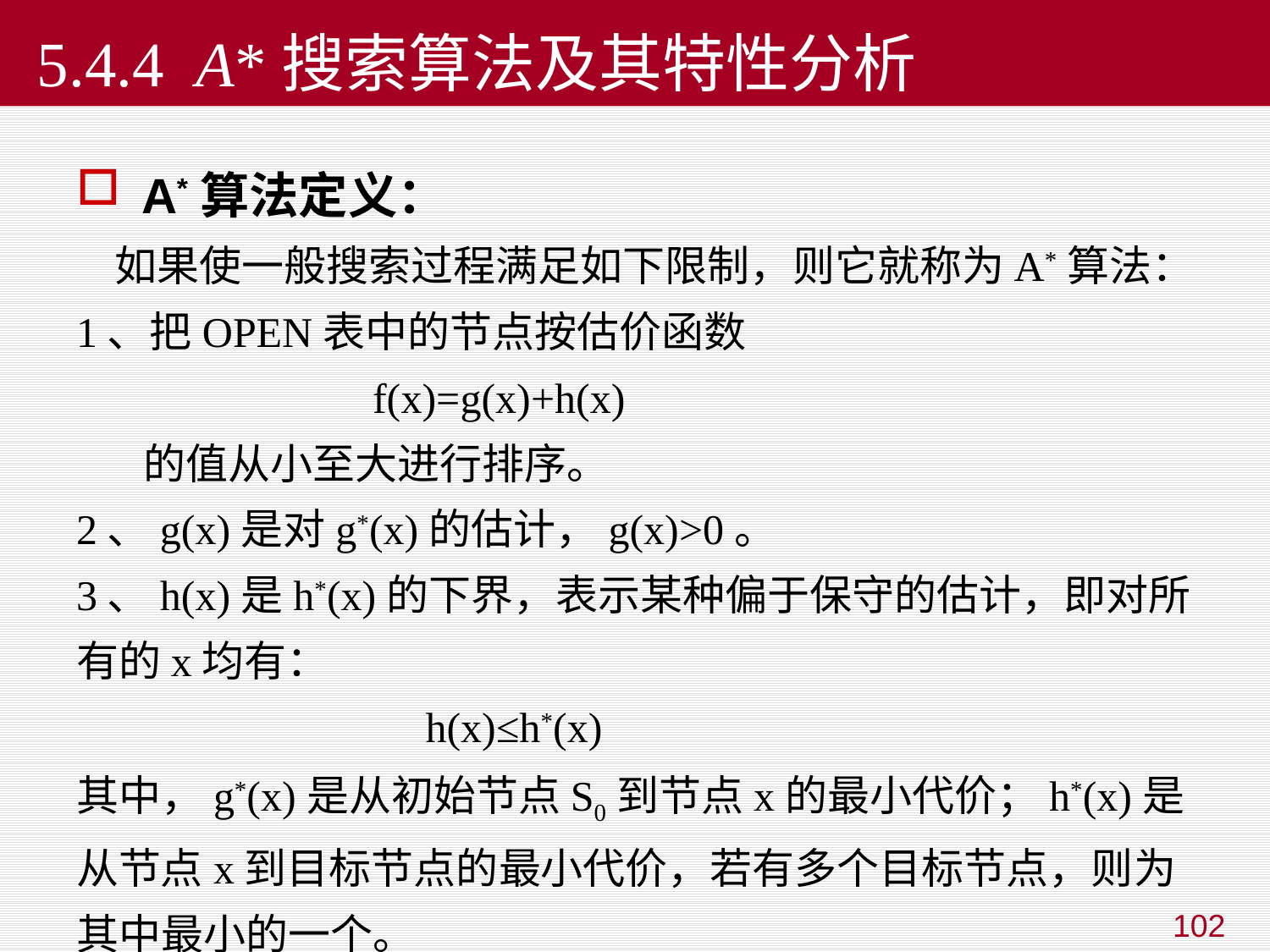

# 5.4.4  A*搜索算法及其特性分析
A*算法定义：
   如果使一般搜索过程满足如下限制，则它就称为A*算法：
1、把OPEN表中的节点按估价函数
                            f(x)=g(x)+h(x)
      的值从小至大进行排序。
2、g(x)是对g*(x)的估计，g(x)>0。
3、h(x)是h*(x)的下界，表示某种偏于保守的估计，即对所有的x均有：
                                 h(x)≤h*(x)
其中，g*(x)是从初始节点S0到节点x的最小代价；h*(x)是从节点x到目标节点的最小代价，若有多个目标节点，则为其中最小的一个。
102